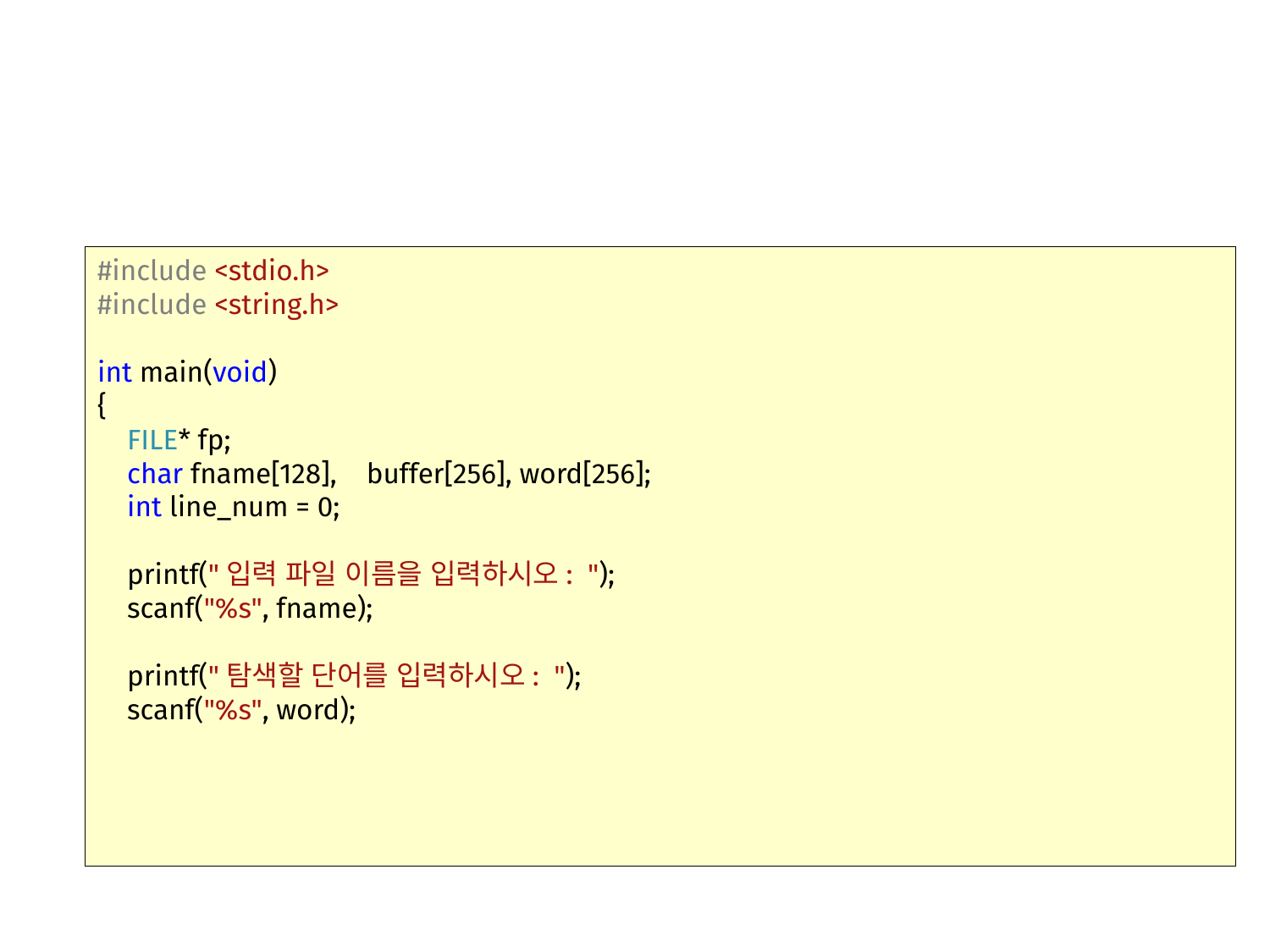

#
#include <stdio.h>
#include <string.h>

int main(void)
{
    FILE* fp;
    char fname[128],    buffer[256], word[256];
    int line_num = 0;

    printf("입력 파일 이름을 입력하시오:  ");
    scanf("%s", fname);

    printf("탐색할 단어를 입력하시오:  ");
    scanf("%s", word);